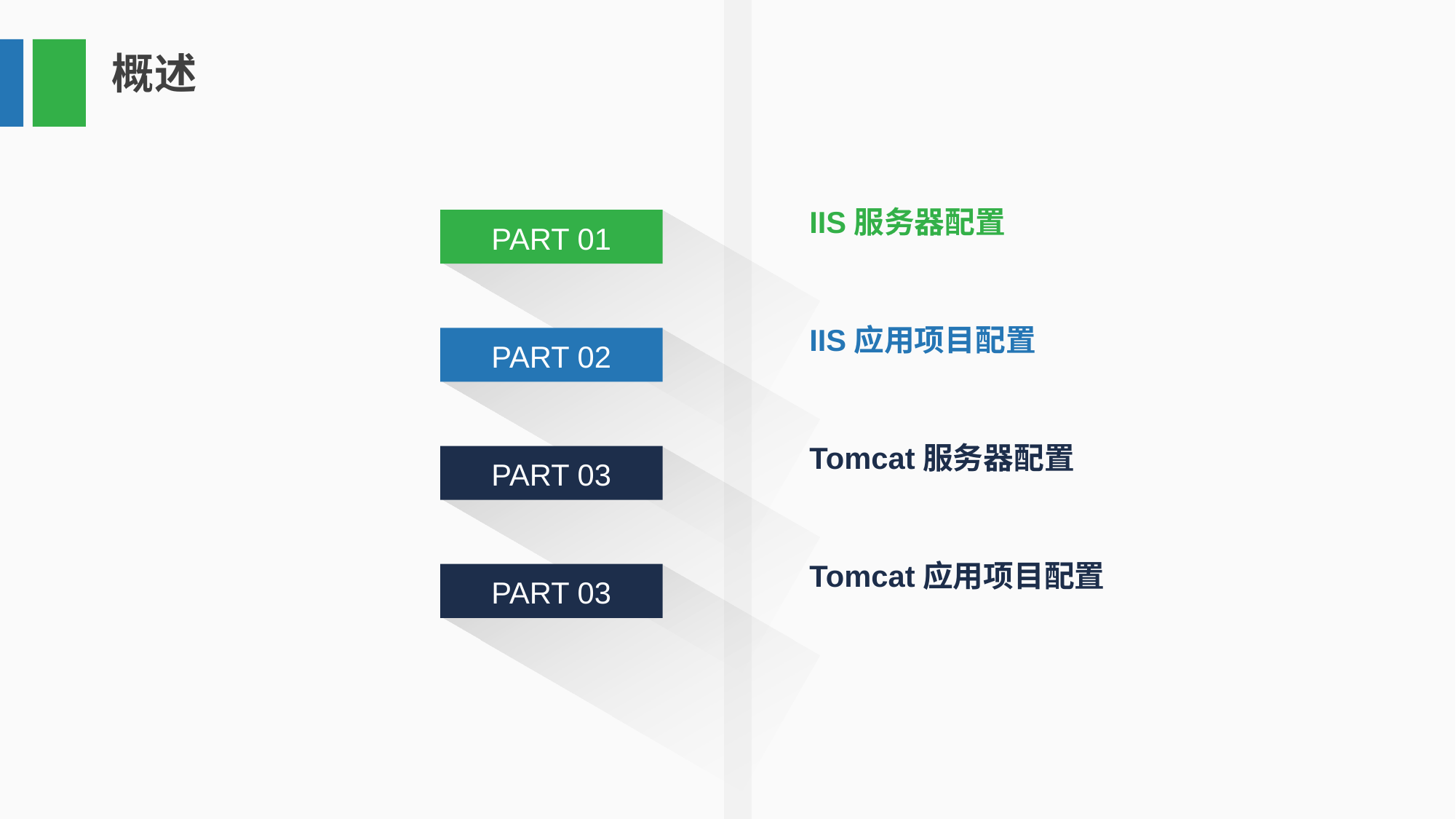

概述
IIS服务器配置

PART 01
IIS应用项目配置

PART 02
Tomcat服务器配置

PART 03
Tomcat应用项目配置

PART 03